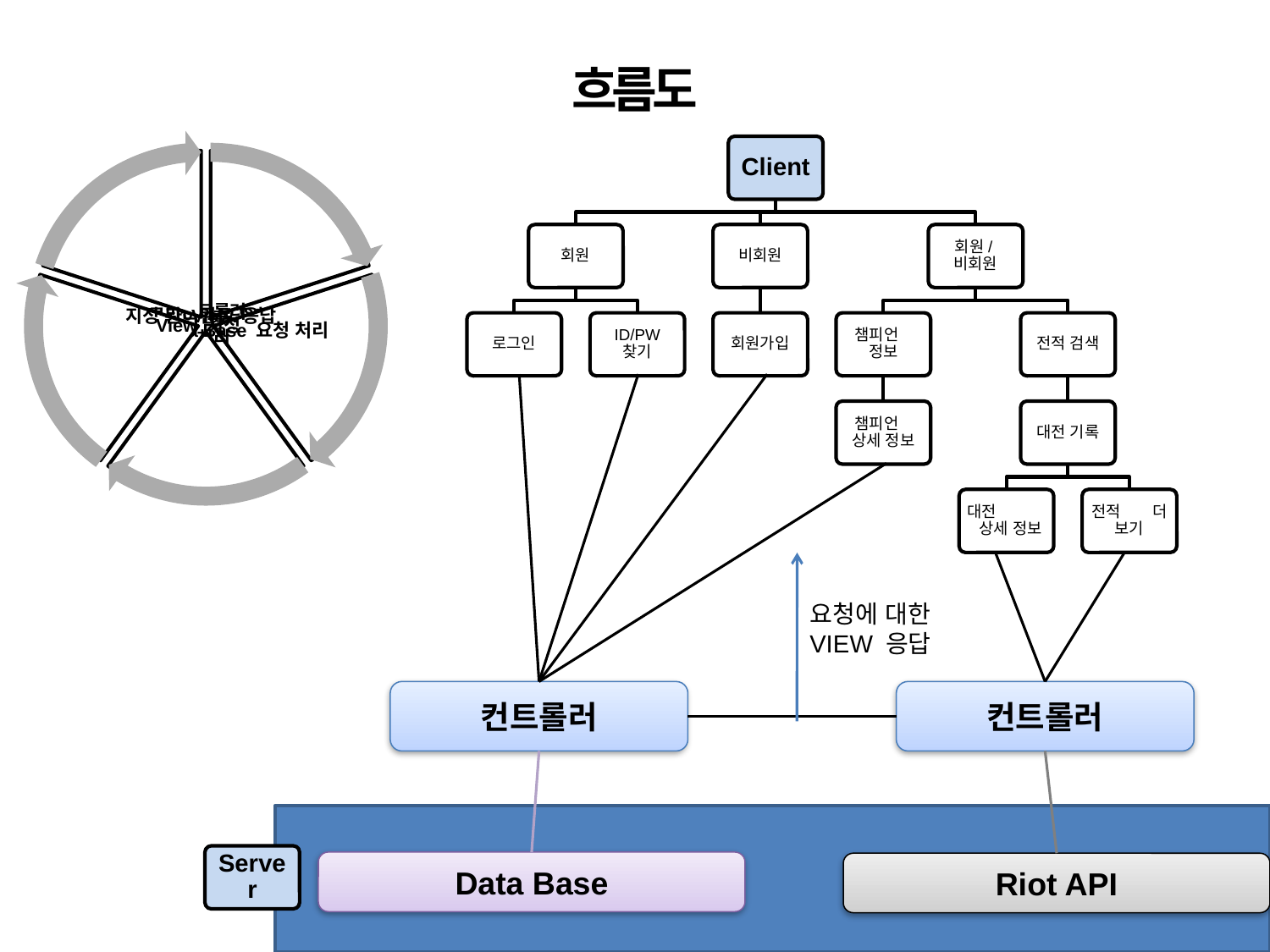

흐름도
클라이언트 요청
컨트롤러
처리
Riot API Data Base 요청 처리
View 지정
지정 된 View 응답
Client
회원
로그인
ID/PW 찾기
비회원
회원가입
회원/비회원
챔피언    정보
챔피언    상세 정보
전적 검색
대전 기록
대전              상세 정보
전적       더 보기
요청에 대한
VIEW 응답
컨트롤러
컨트롤러

Server
Data Base
Riot API